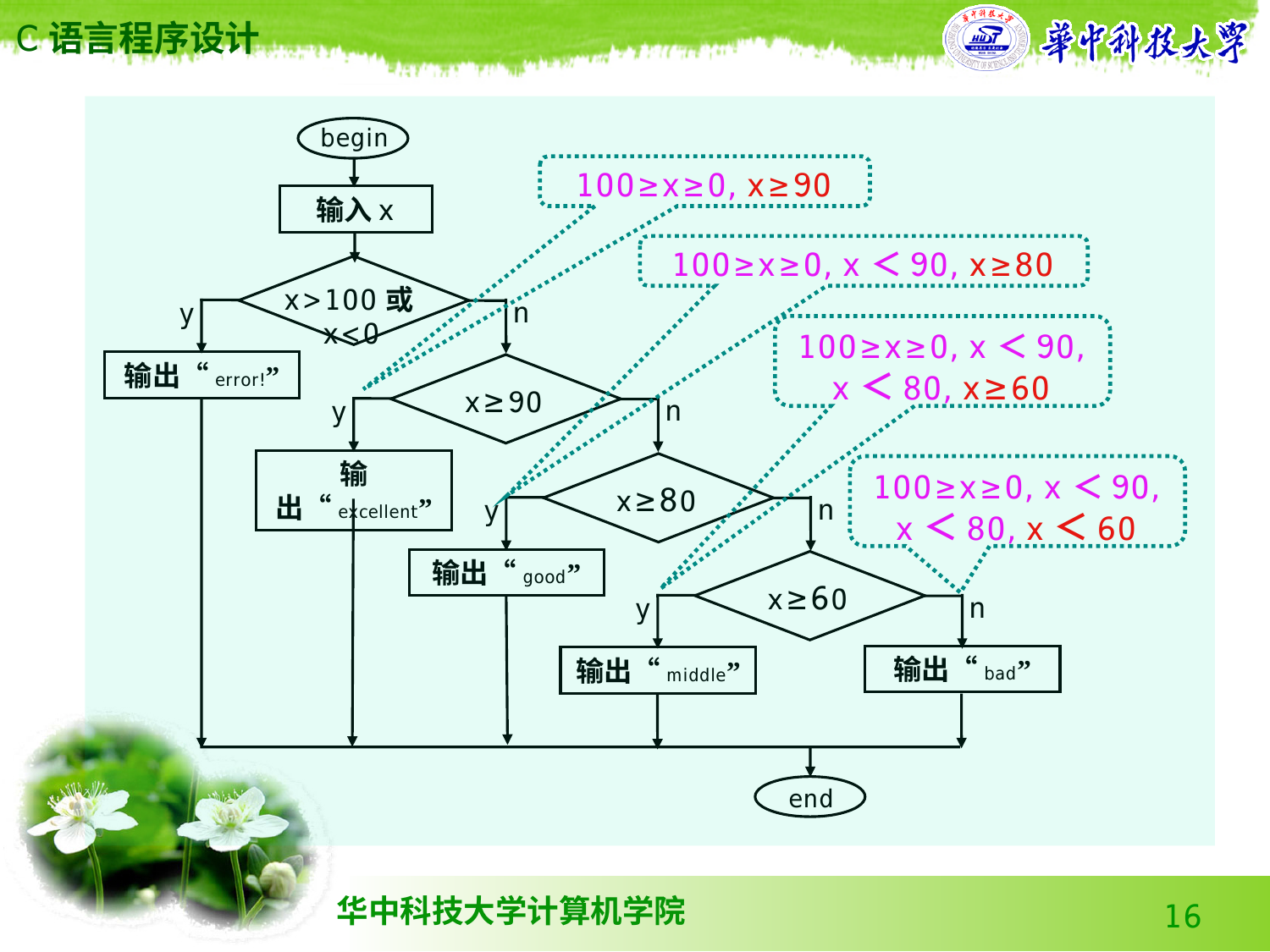

begin

输入x

x>100或x<0
n
y

输出“error!”

x≥90
n
y

输出“excellent”

x≥80
n
y

输出“good”

x≥60
n
y

输出“bad”
输出“middle”

end
100≥x≥0, x≥90
100≥x≥0, x＜90, x≥80
100≥x≥0, x＜90, x＜80, x≥60
100≥x≥0, x＜90, x＜80, x＜60
16